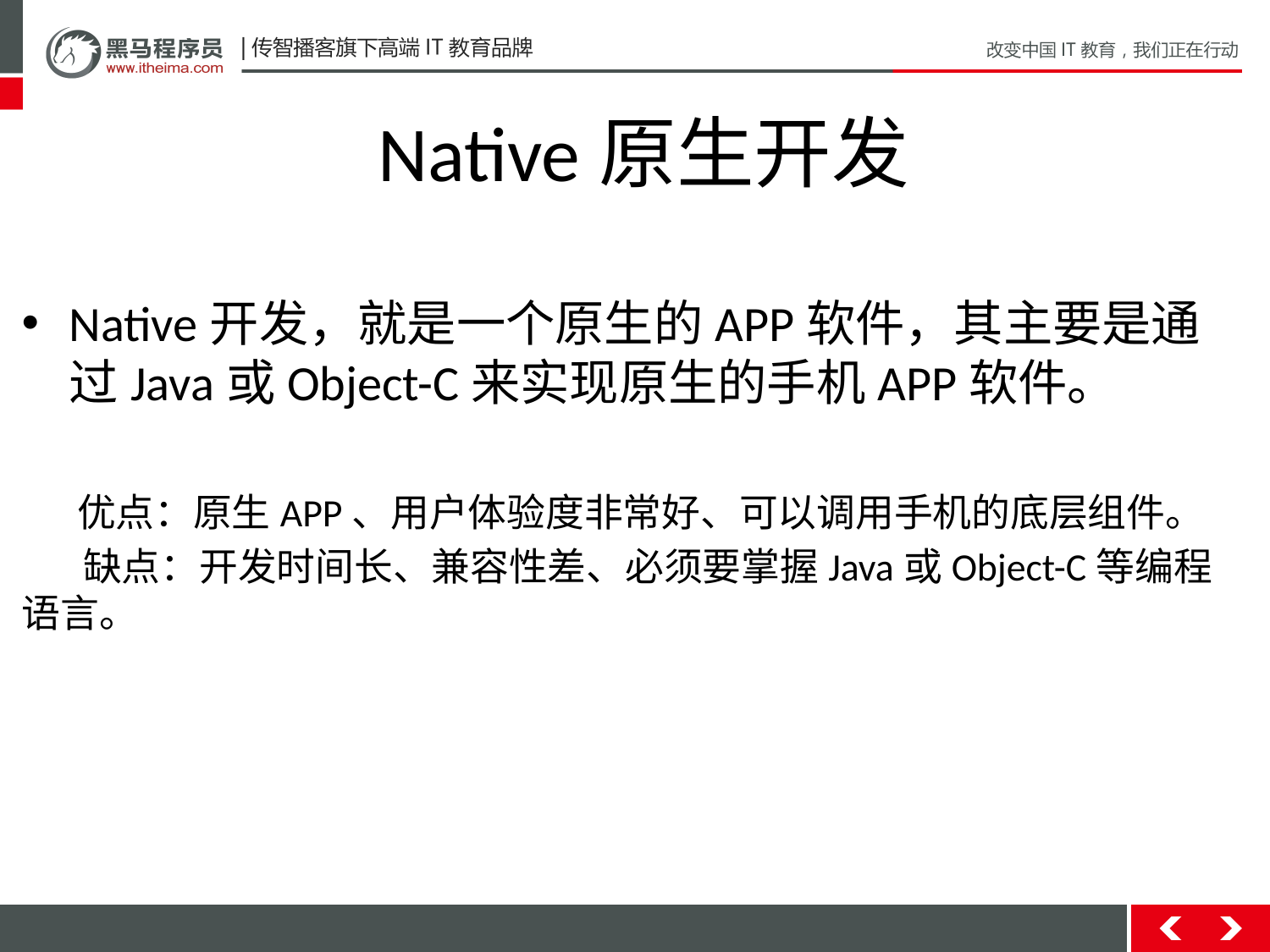

Native原生开发
Native开发，就是一个原生的APP软件，其主要是通过Java或Object-C来实现原生的手机APP软件。

      优点：原生APP、用户体验度非常好、可以调用手机的底层组件。
      缺点：开发时间长、兼容性差、必须要掌握Java或Object-C等编程语言。